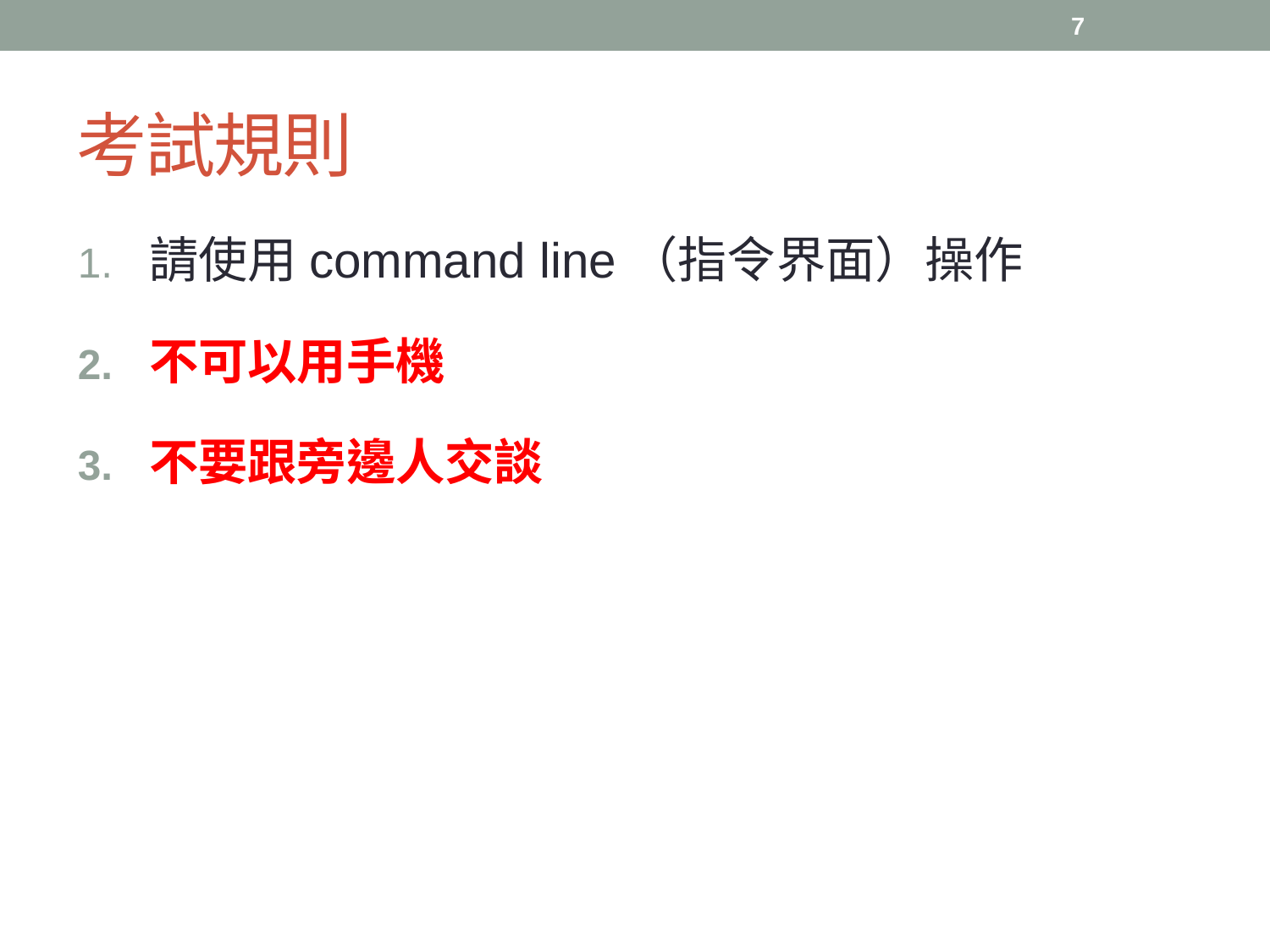

7
# 考試規則
請使用command line（指令界面）操作
不可以用手機
不要跟旁邊人交談